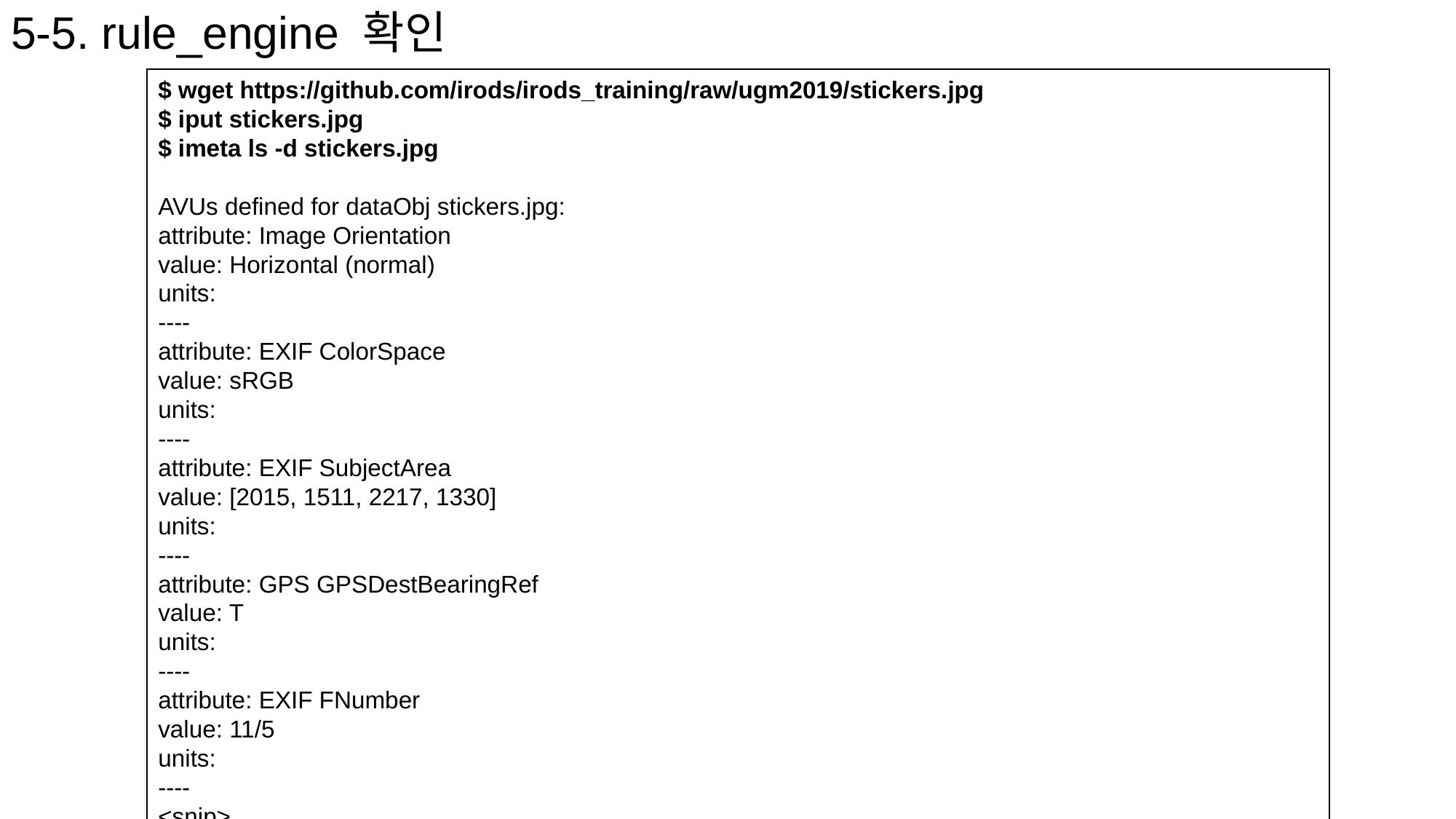

# 5-5. rule_engine 확인
$ wget https://github.com/irods/irods_training/raw/ugm2019/stickers.jpg
$ iput stickers.jpg
$ imeta ls -d stickers.jpg

AVUs defined for dataObj stickers.jpg:
attribute: Image Orientation
value: Horizontal (normal)
units:
----
attribute: EXIF ColorSpace
value: sRGB
units:
----
attribute: EXIF SubjectArea
value: [2015, 1511, 2217, 1330]
units:
----
attribute: GPS GPSDestBearingRef
value: T
units:
----
attribute: EXIF FNumber
value: 11/5
units:
----
<snip>
----
attribute: EXIF SceneType
value: Directly Photographed
units:
----
attribute: Thumbnail JPEGInterchangeFormatLength
value: 9289
units:
----
attribute: EXIF SubSecTimeOriginal
value: 738
units:
----
attribute: Image ExifOffset
value: 204
units:
----
attribute: Image YCbCrPositioning
value: Centered
units:
----
attribute: EXIF ExifImageWidth
value: 4032
units: